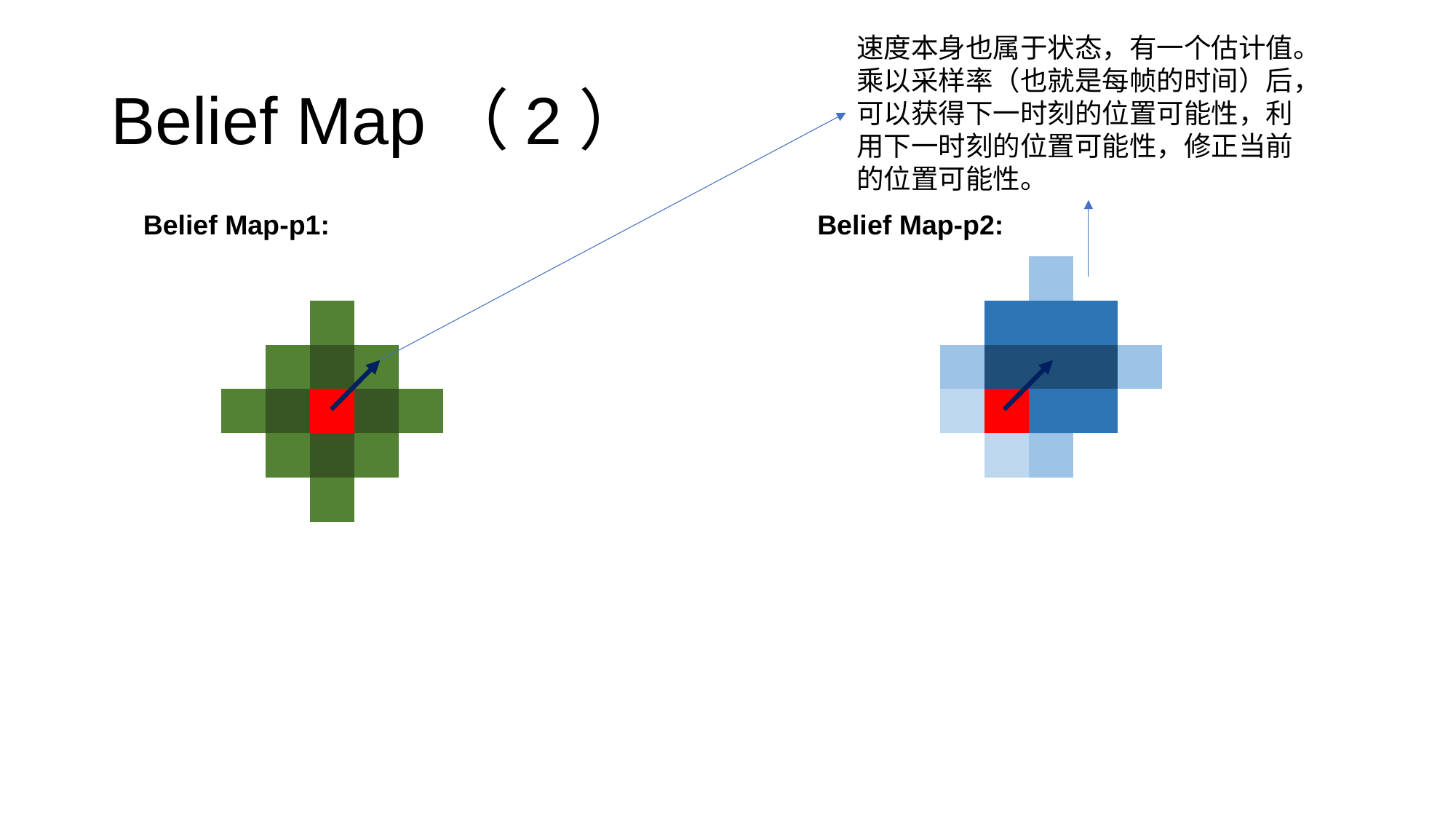

速度本身也属于状态，有一个估计值。乘以采样率（也就是每帧的时间）后，可以获得下一时刻的位置可能性，利用下一时刻的位置可能性，修正当前的位置可能性。
# Belief Map（2）
Belief Map-p1:
Belief Map-p2:
|  |  |  |  |  |  |  |  |  |  |
| --- | --- | --- | --- | --- | --- | --- | --- | --- | --- |
|  |  |  |  |  |  |  |  |  |  |
|  |  |  |  |  |  |  |  |  |  |
|  |  |  |  |  |  |  |  |  |  |
|  |  |  |  |  |  |  |  |  |  |
|  |  |  |  |  |  |  |  |  |  |
|  |  |  |  |  |  |  |  |  |  |
|  |  |  |  |  |  |  |  |  |  |
|  |  |  |  |  |  |  |  |  |  |
|  |  |  |  |  |  |  |  |  |  |
|  |  |  |  |  |  |  |  |  |  |
| --- | --- | --- | --- | --- | --- | --- | --- | --- | --- |
|  |  |  |  |  |  |  |  |  |  |
|  |  |  |  |  |  |  |  |  |  |
|  |  |  |  |  |  |  |  |  |  |
|  |  |  |  |  |  |  |  |  |  |
|  |  |  |  |  |  |  |  |  |  |
|  |  |  |  |  |  |  |  |  |  |
|  |  |  |  |  |  |  |  |  |  |
|  |  |  |  |  |  |  |  |  |  |
|  |  |  |  |  |  |  |  |  |  |